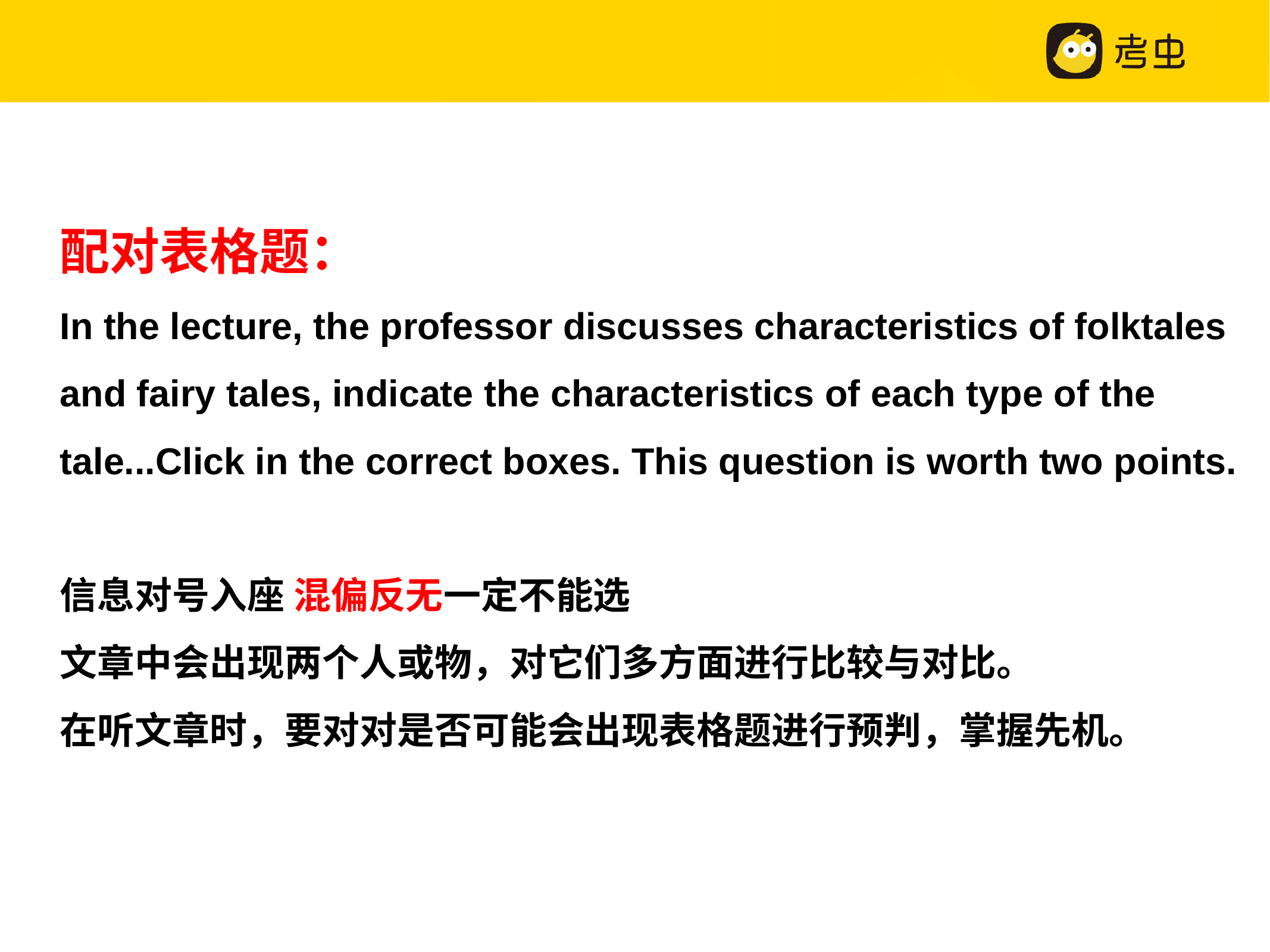

配对表格题：
In the lecture, the professor discusses characteristics of folktales and fairy tales, indicate the characteristics of each type of the tale...Click in the correct boxes. This question is worth two points.

信息对号入座 混偏反无一定不能选
文章中会出现两个人或物，对它们多方面进行比较与对比。
在听文章时，要对对是否可能会出现表格题进行预判，掌握先机。